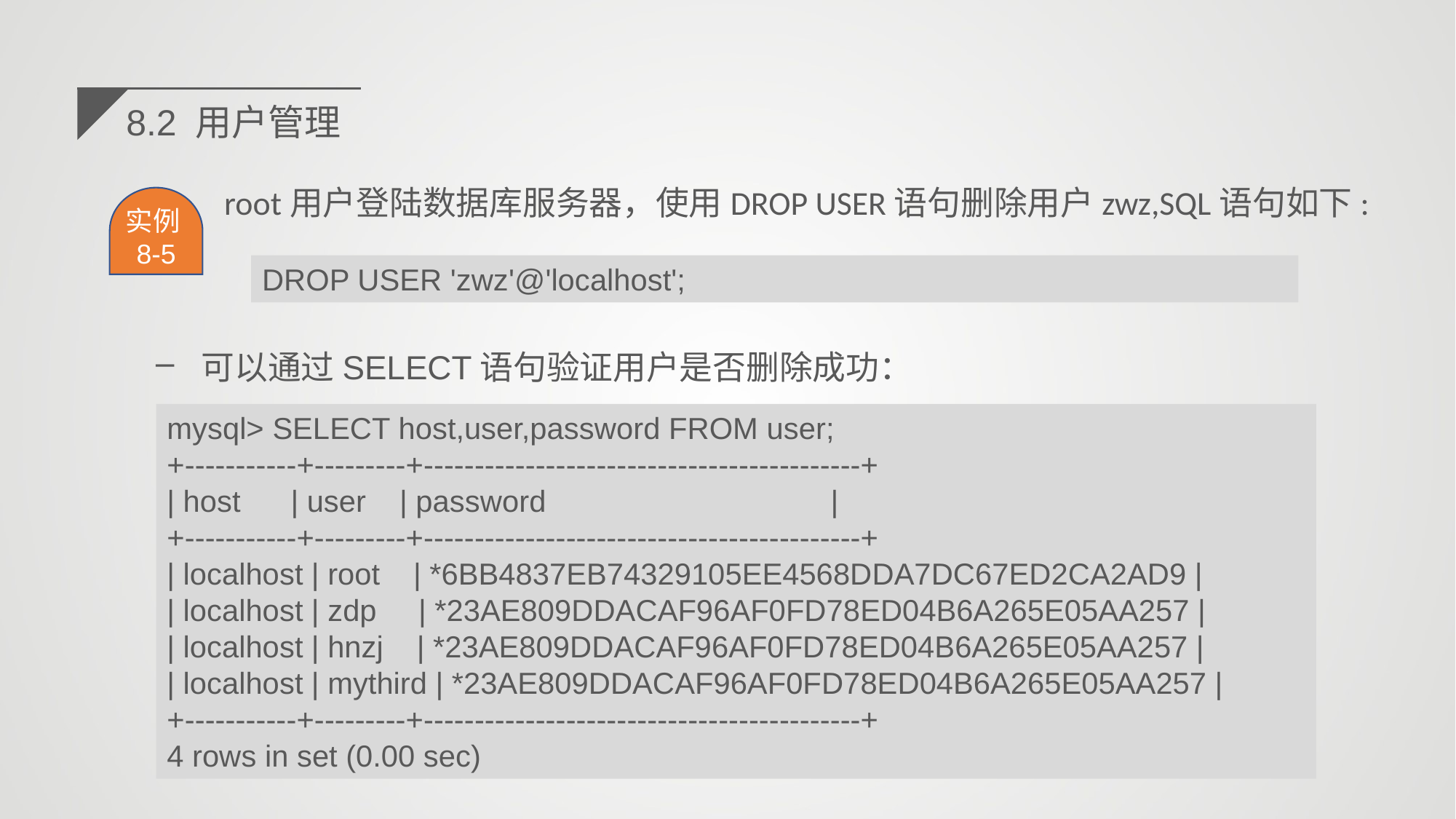

8.2 用户管理

root用户登陆数据库服务器，使用DROP USER语句删除用户zwz,SQL语句如下:

实例8-5
DROP USER 'zwz'@'localhost';
可以通过SELECT语句验证用户是否删除成功：
mysql> SELECT host,user,password FROM user;
+-----------+---------+-------------------------------------------+
| host      | user    | password                                  |
+-----------+---------+-------------------------------------------+
| localhost | root    | *6BB4837EB74329105EE4568DDA7DC67ED2CA2AD9 |
| localhost | zdp     | *23AE809DDACAF96AF0FD78ED04B6A265E05AA257 |
| localhost | hnzj    | *23AE809DDACAF96AF0FD78ED04B6A265E05AA257 |
| localhost | mythird | *23AE809DDACAF96AF0FD78ED04B6A265E05AA257 |
+-----------+---------+-------------------------------------------+
4 rows in set (0.00 sec)